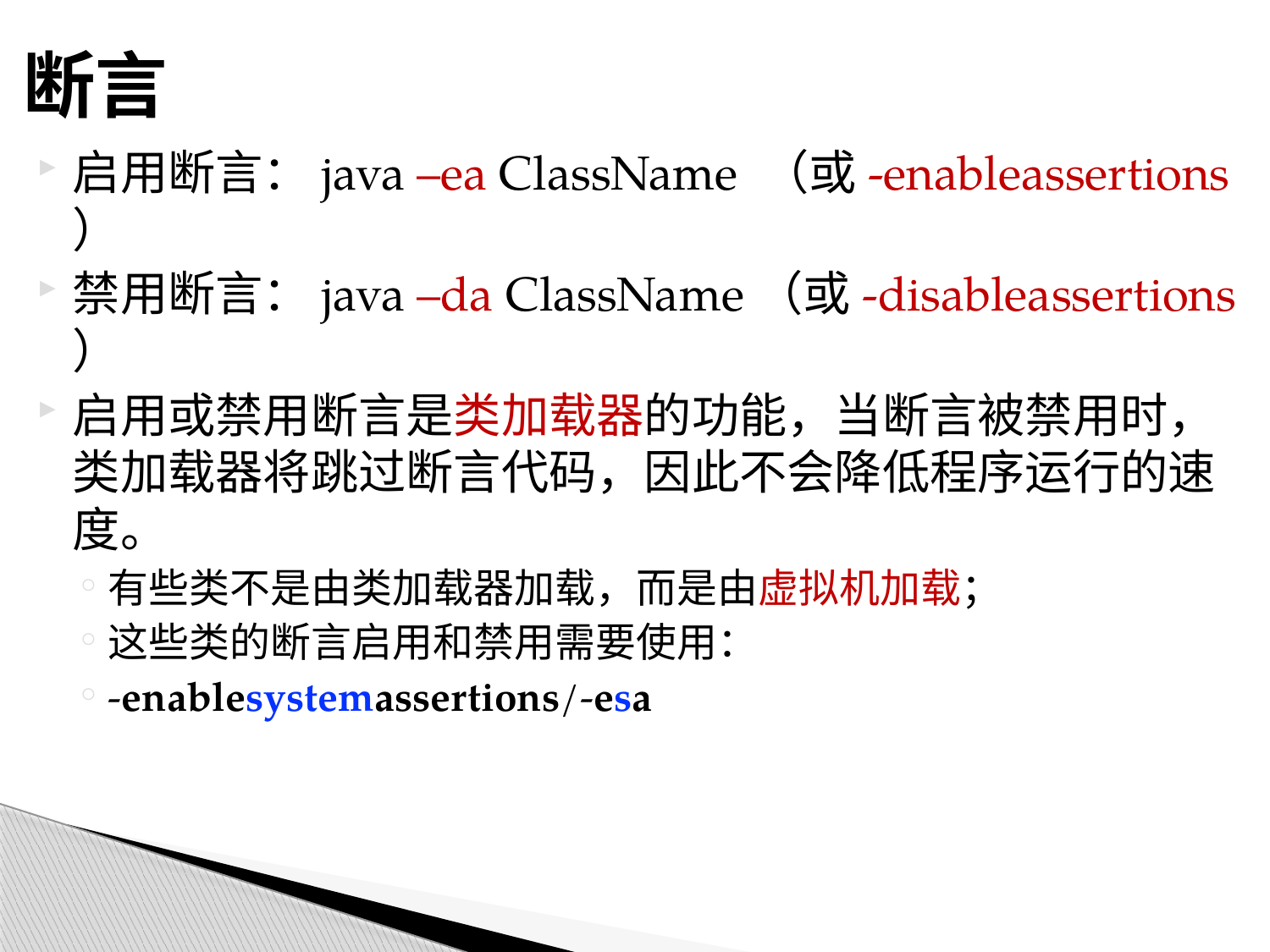

# 断言
启用断言：java –ea ClassName （或-enableassertions ）
禁用断言：java –da ClassName（或-disableassertions ）
启用或禁用断言是类加载器的功能，当断言被禁用时，类加载器将跳过断言代码，因此不会降低程序运行的速度。
有些类不是由类加载器加载，而是由虚拟机加载；
这些类的断言启用和禁用需要使用：
-enablesystemassertions/-esa